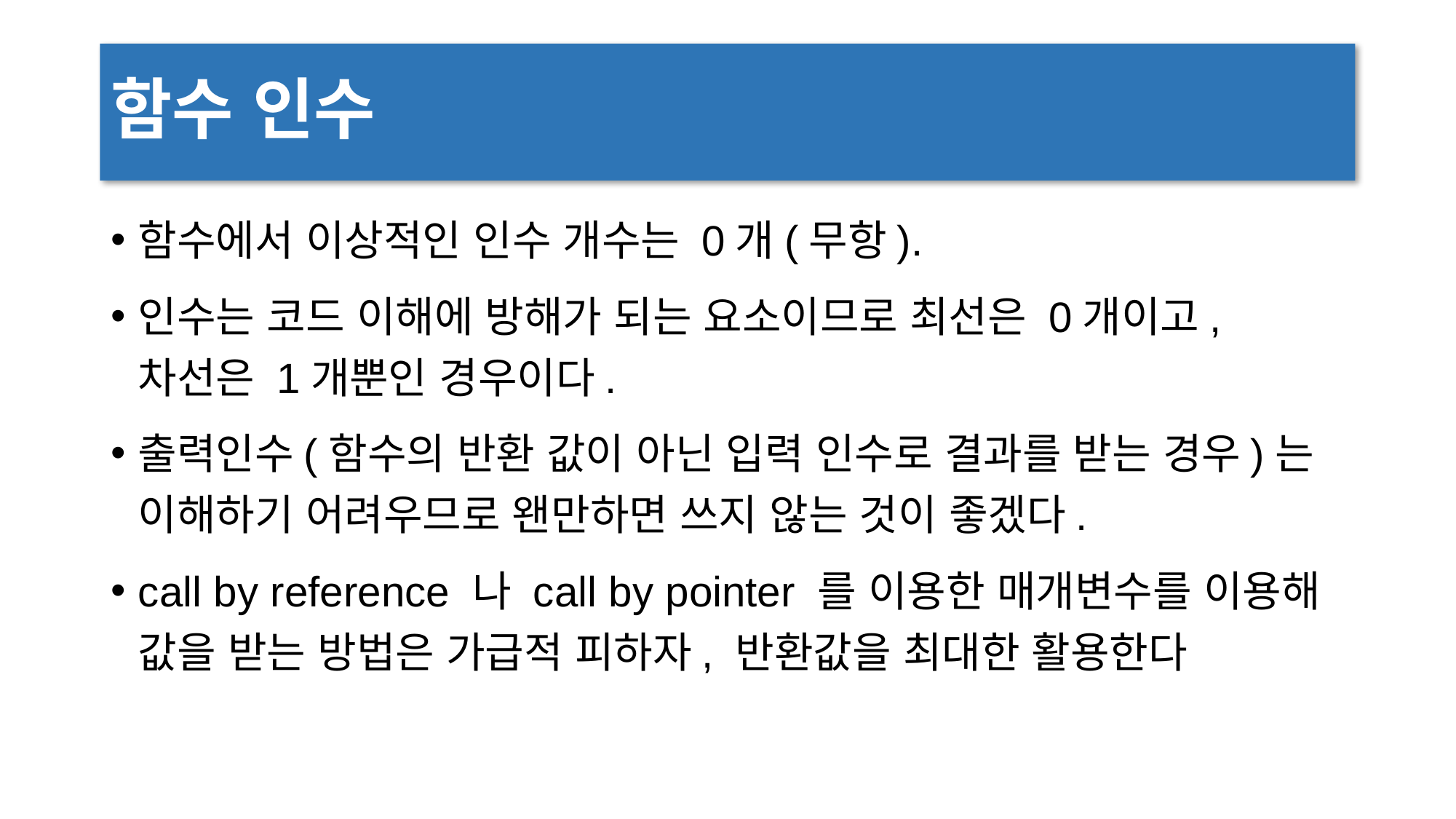

# 함수 인수
함수에서 이상적인 인수 개수는 0개(무항).
인수는 코드 이해에 방해가 되는 요소이므로 최선은 0개이고, 차선은 1개뿐인 경우이다.
출력인수(함수의 반환 값이 아닌 입력 인수로 결과를 받는 경우)는 이해하기 어려우므로 왠만하면 쓰지 않는 것이 좋겠다.
call by reference 나 call by pointer 를 이용한 매개변수를 이용해 값을 받는 방법은 가급적 피하자, 반환값을 최대한 활용한다